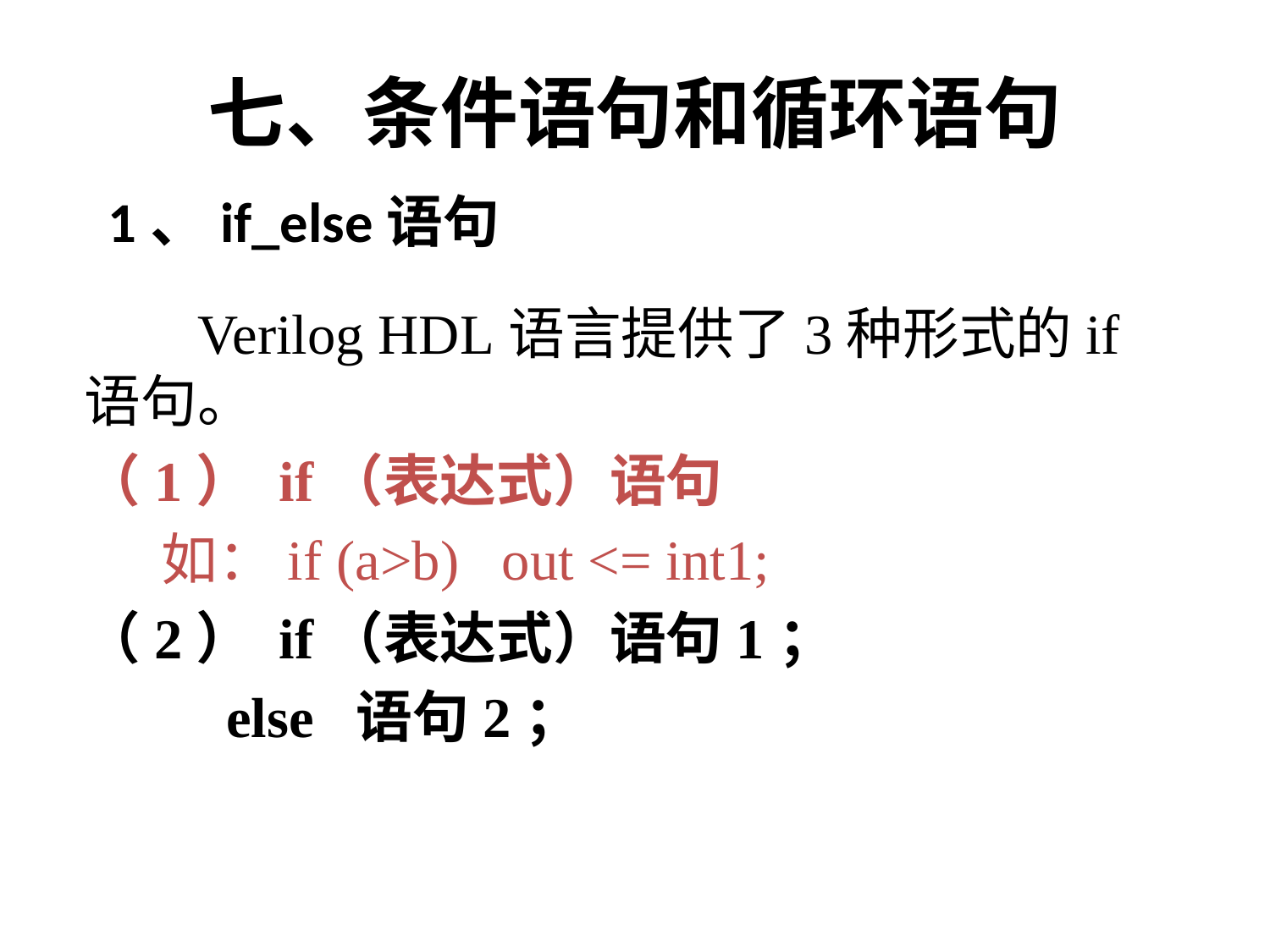

# 七、条件语句和循环语句
1、if_else语句
        Verilog HDL语言提供了3种形式的if语句。
（1） if（表达式）语句
     如：if (a>b)   out <= int1;
（2） if（表达式）语句1；
          else  语句2；